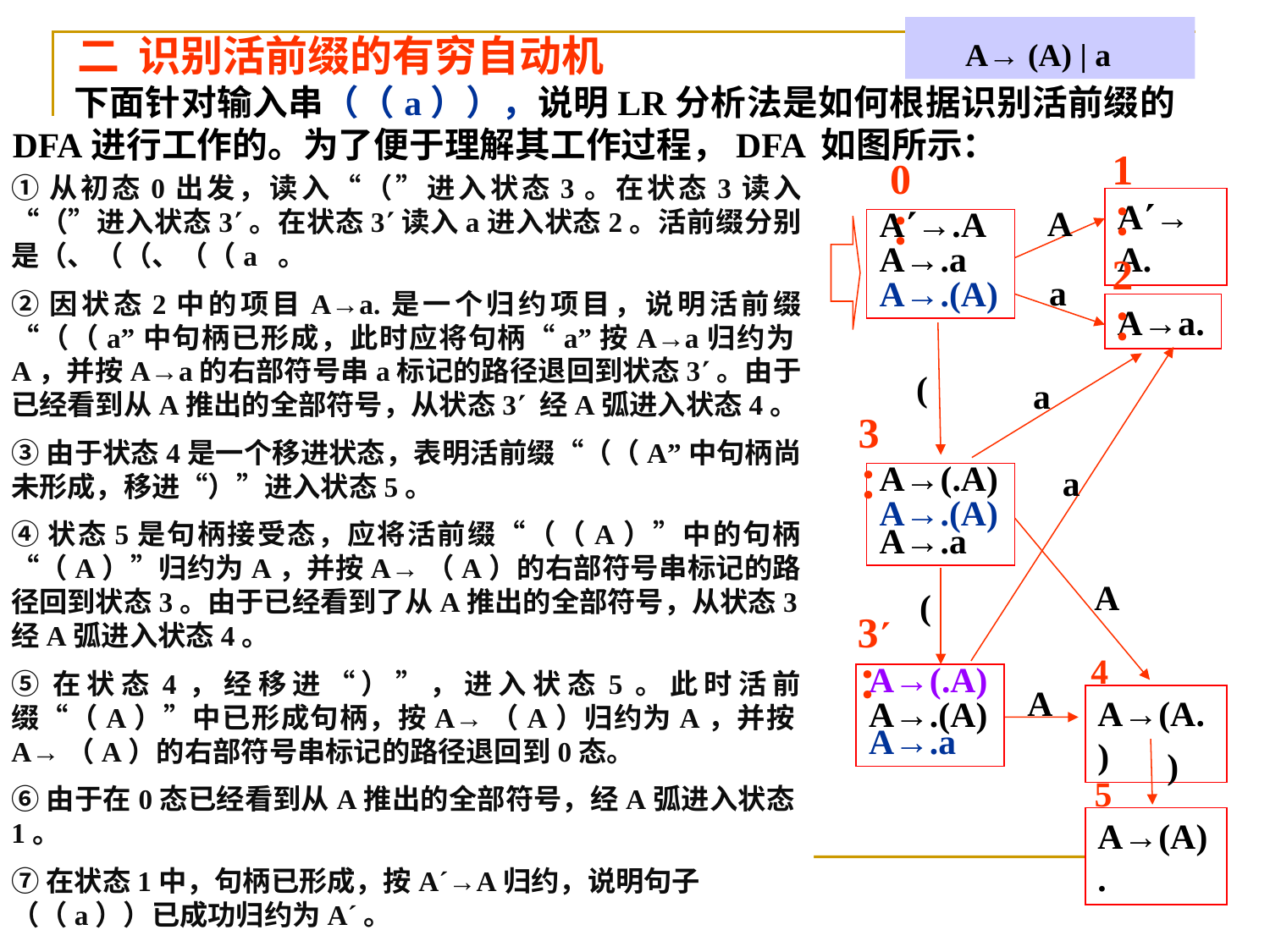

A→ (A) | a
 二  识别活前缀的有穷自动机
下面针对输入串（（a）），说明LR分析法是如何根据识别活前缀的DFA进行工作的。为了便于理解其工作过程，DFA 如图所示：
1：
0：
A′→A.
A
A′→.A
A→.a
A→.(A)

2：
a

A→a.

(
a
3：
a
A→(.A)
A→.(A) A→.a

A
(
3′：
4
A→(.A)
A→.(A) A→.a
A
A→(A.)

)

5
A→(A).
①从初态0出发，读入“（”进入状态3。在状态3读入“（”进入状态3′。在状态3′读入a进入状态2。活前缀分别是（、（（、（（a  。
②因状态2中的项目A→a.是一个归约项目，说明活前缀“（（a”中句柄已形成，此时应将句柄“a”按A→a归约为A，并按A→a的右部符号串a标记的路径退回到状态3′。由于已经看到从A推出的全部符号，从状态3′ 经A弧进入状态4。
③由于状态4是一个移进状态，表明活前缀“（（A”中句柄尚未形成，移进“）”进入状态5。
④状态5是句柄接受态，应将活前缀“（（A）”中的句柄“（A）”归约为A，并按A→（A）的右部符号串标记的路径回到状态3。由于已经看到了从A推出的全部符号，从状态3经A弧进入状态4。
⑤在状态4，经移进“）”，进入状态5。此时活前缀“（A）”中已形成句柄，按A→（A）归约为A，并按A→（A）的右部符号串标记的路径退回到0态。
⑥由于在0态已经看到从A推出的全部符号，经A弧进入状态1。
⑦在状态1中，句柄已形成，按Aˊ→A归约，说明句子（（a））已成功归约为Aˊ。
64